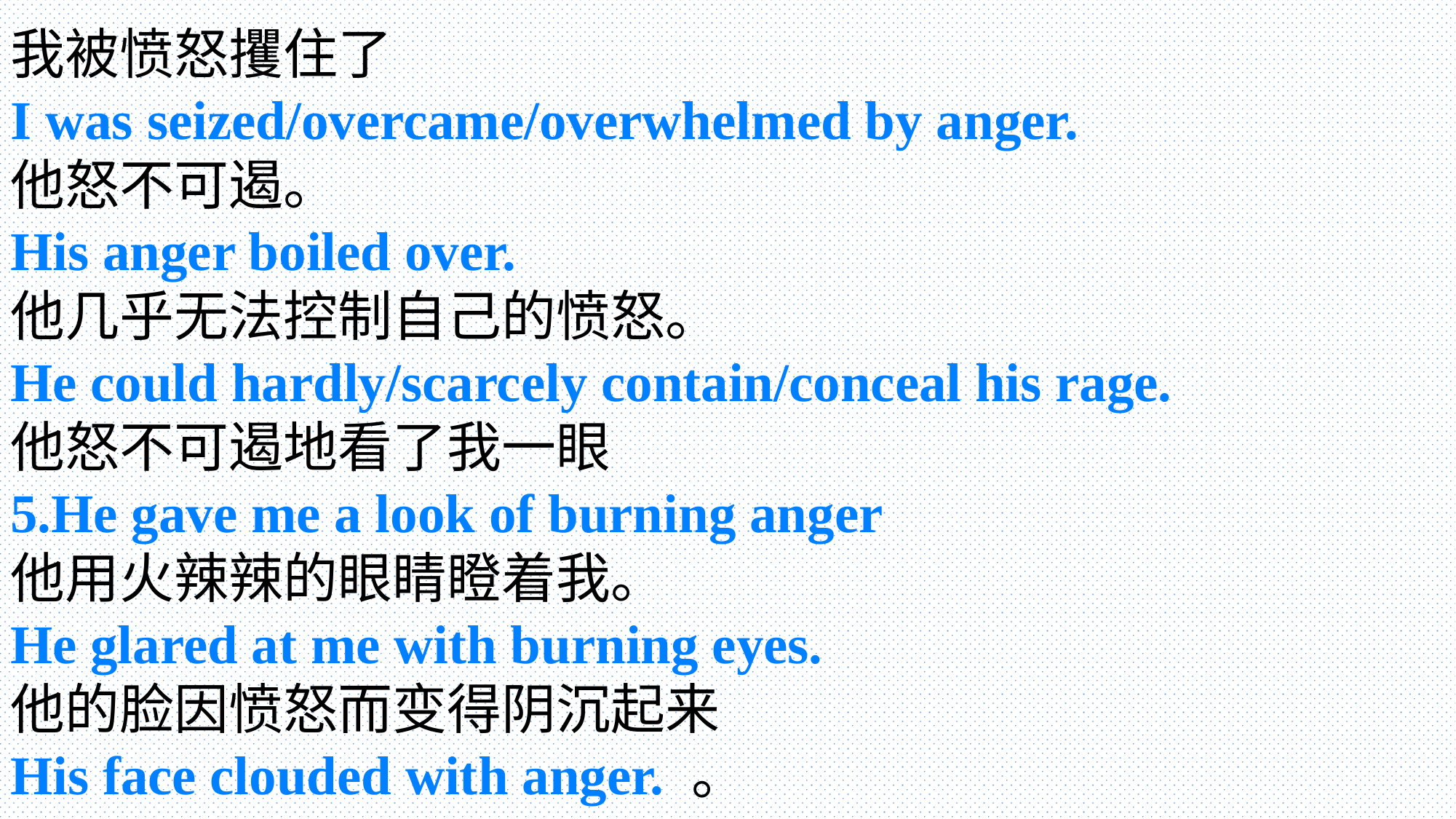

我被愤怒攫住了
I was seized/overcame/overwhelmed by anger.
他怒不可遏。
His anger boiled over.
他几乎无法控制自己的愤怒。
He could hardly/scarcely contain/conceal his rage.
他怒不可遏地看了我一眼
5.He gave me a look of burning anger
他用火辣辣的眼睛瞪着我。
He glared at me with burning eyes.
他的脸因愤怒而变得阴沉起来
His face clouded with anger. 。